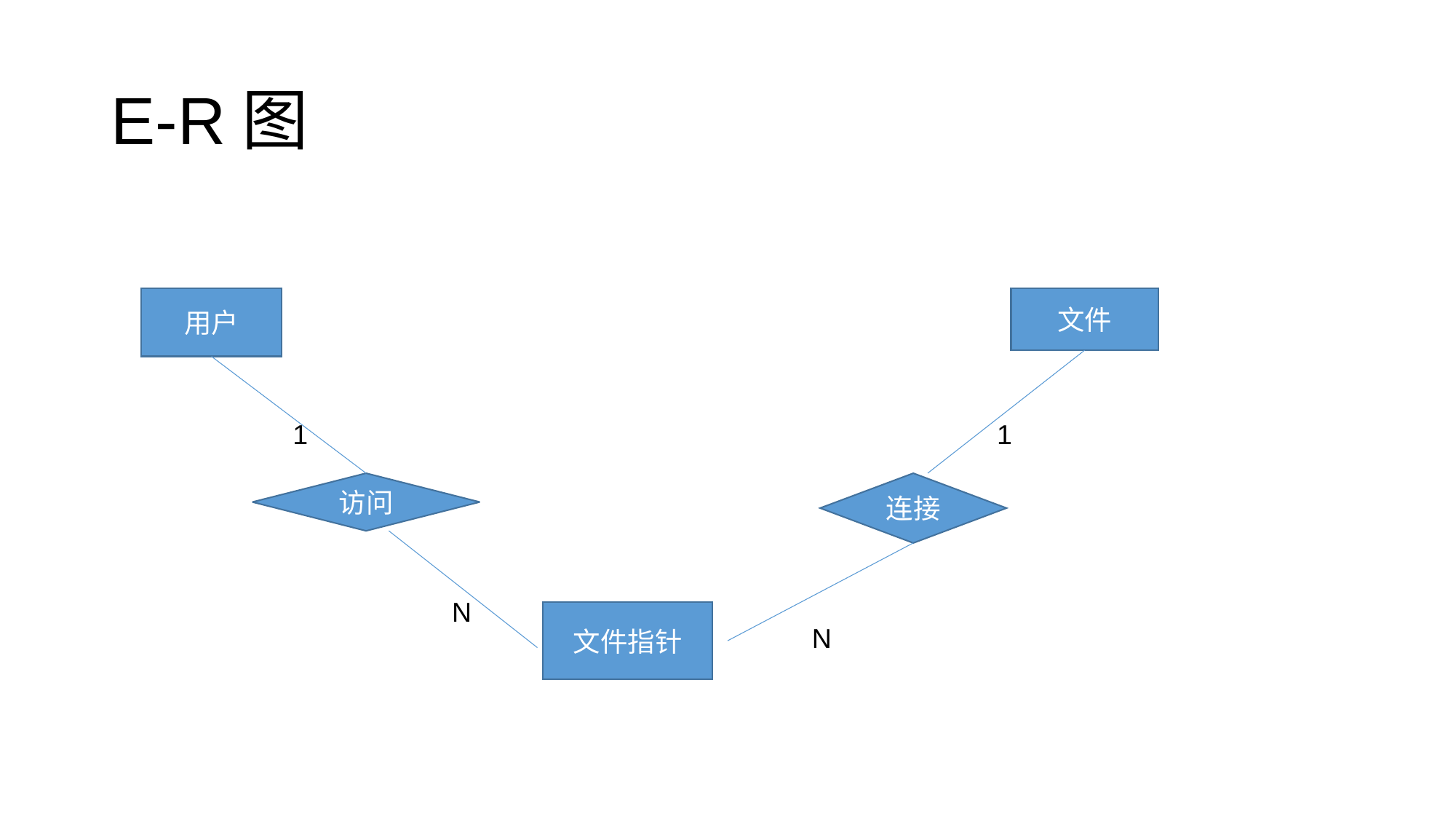

# E-R图
用户
文件
1
1
访问
连接
N
文件指针
N